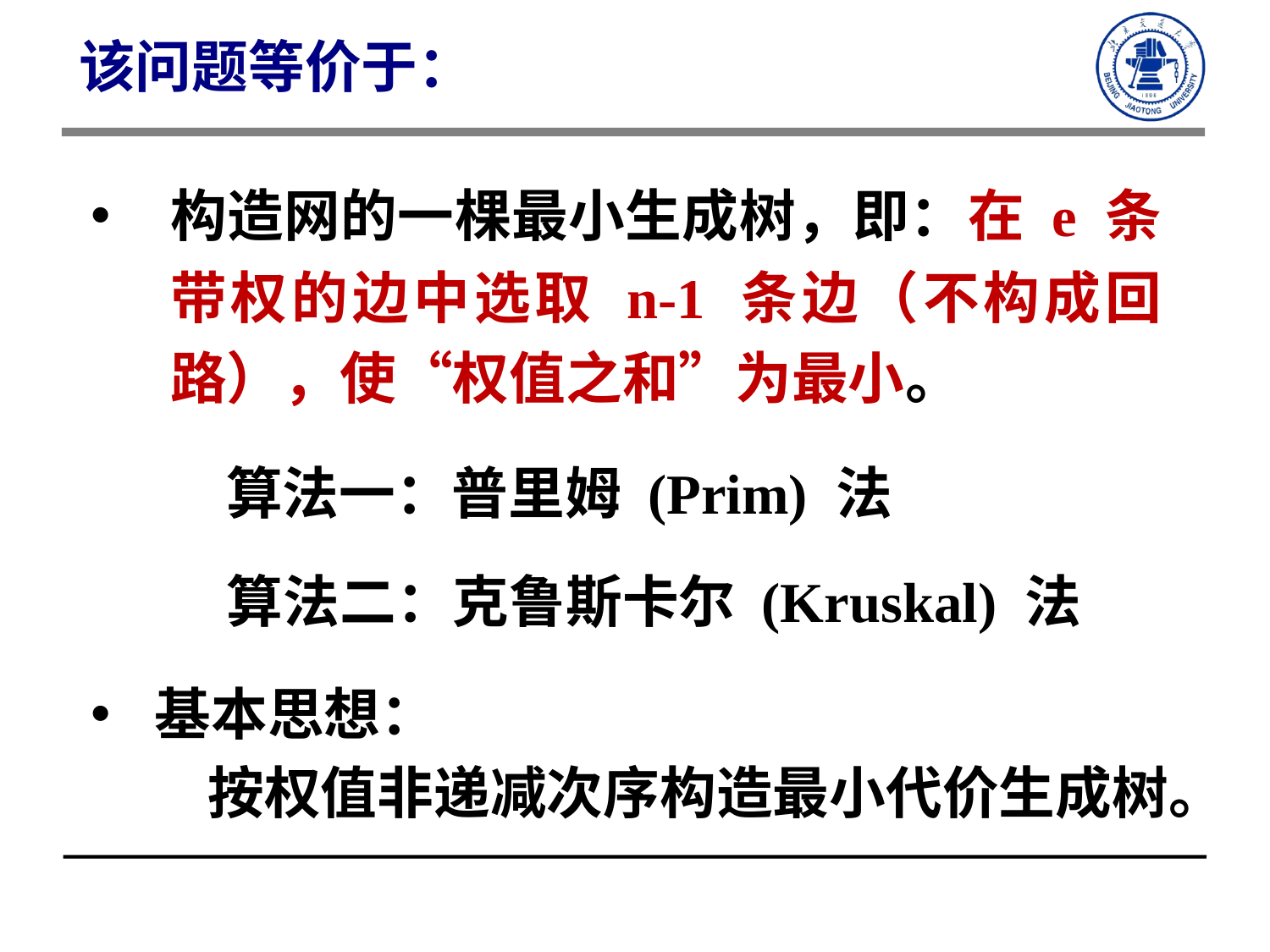

该问题等价于：
构造网的一棵最小生成树，即：在 e 条带权的边中选取 n-1 条边（不构成回路），使“权值之和”为最小。
算法一：普里姆 (Prim) 法
算法二：克鲁斯卡尔 (Kruskal) 法
基本思想：
        按权值非递减次序构造最小代价生成树。